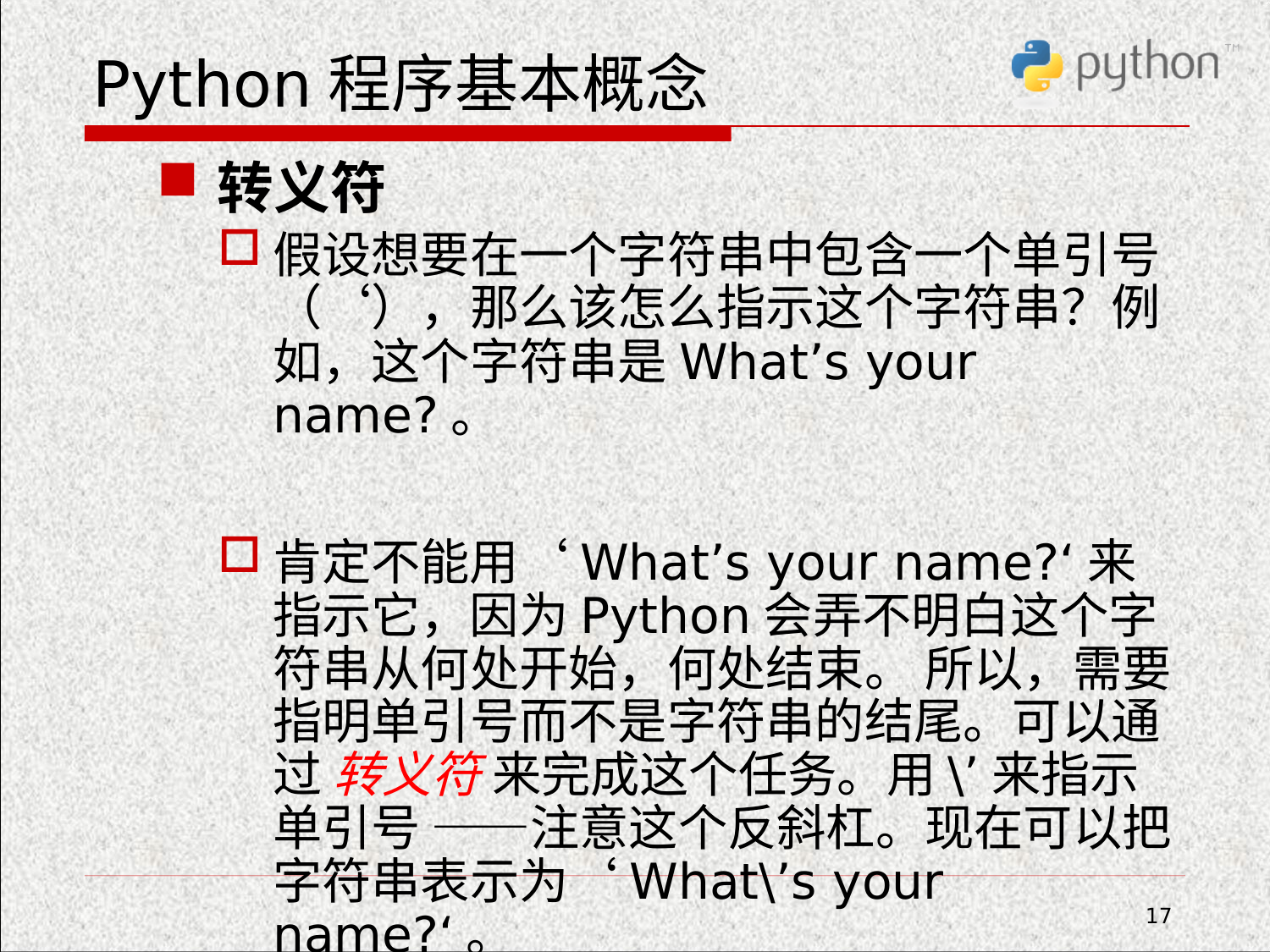

# Python程序基本概念
转义符
假设想要在一个字符串中包含一个单引号（‘），那么该怎么指示这个字符串？例如，这个字符串是What’s your name?。

肯定不能用‘What’s your name?‘来指示它，因为Python会弄不明白这个字符串从何处开始，何处结束。 所以，需要指明单引号而不是字符串的结尾。可以通过 转义符 来完成这个任务。用\’来指示单引号 ——注意这个反斜杠。现在可以把字符串表示为‘What\’s your name?‘。
17